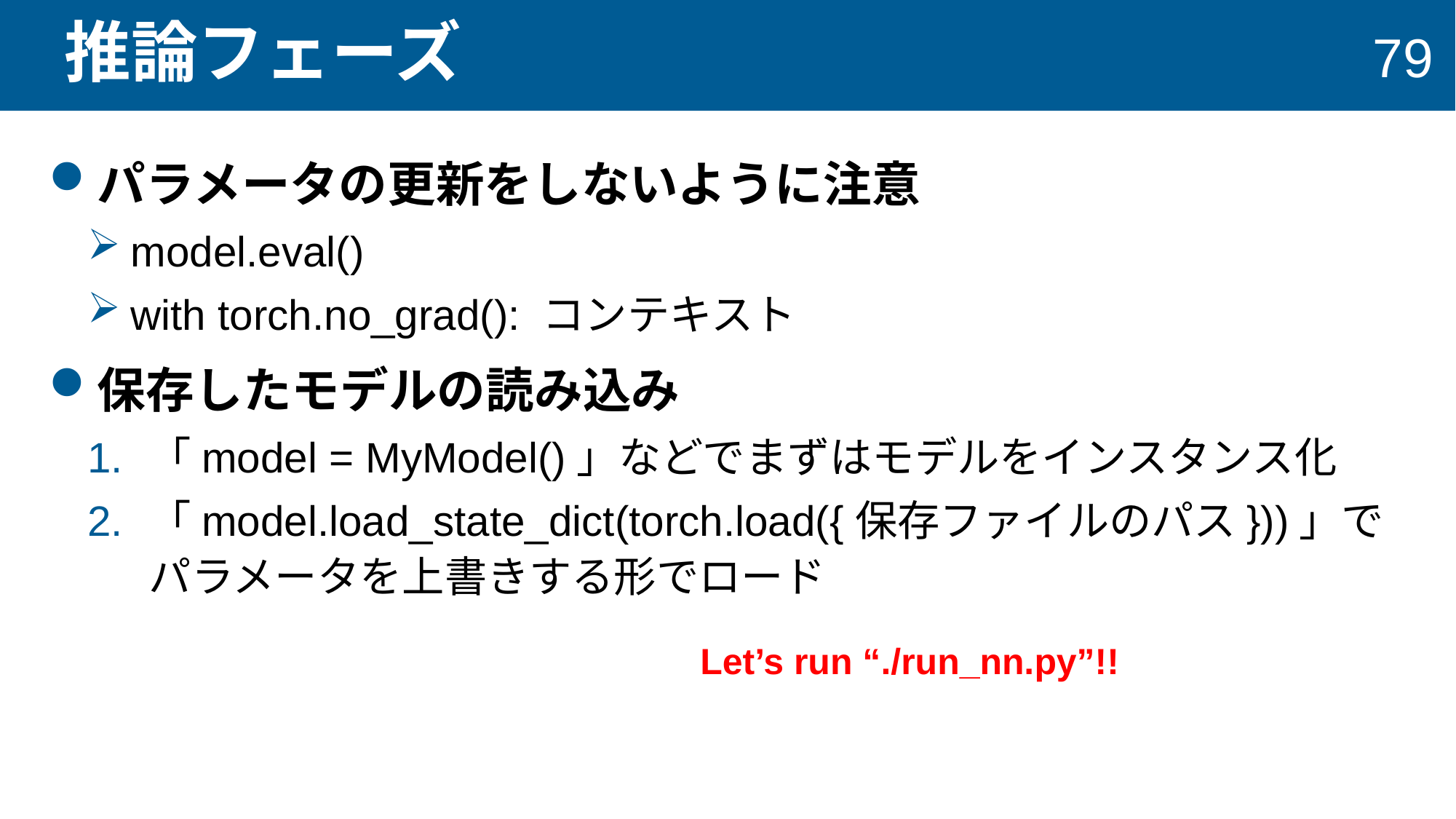

# 推論フェーズ
79
パラメータの更新をしないように注意
model.eval()
with torch.no_grad(): コンテキスト
保存したモデルの読み込み
「model = MyModel()」などでまずはモデルをインスタンス化
「model.load_state_dict(torch.load({保存ファイルのパス}))」でパラメータを上書きする形でロード
Let’s run “./run_nn.py”!!